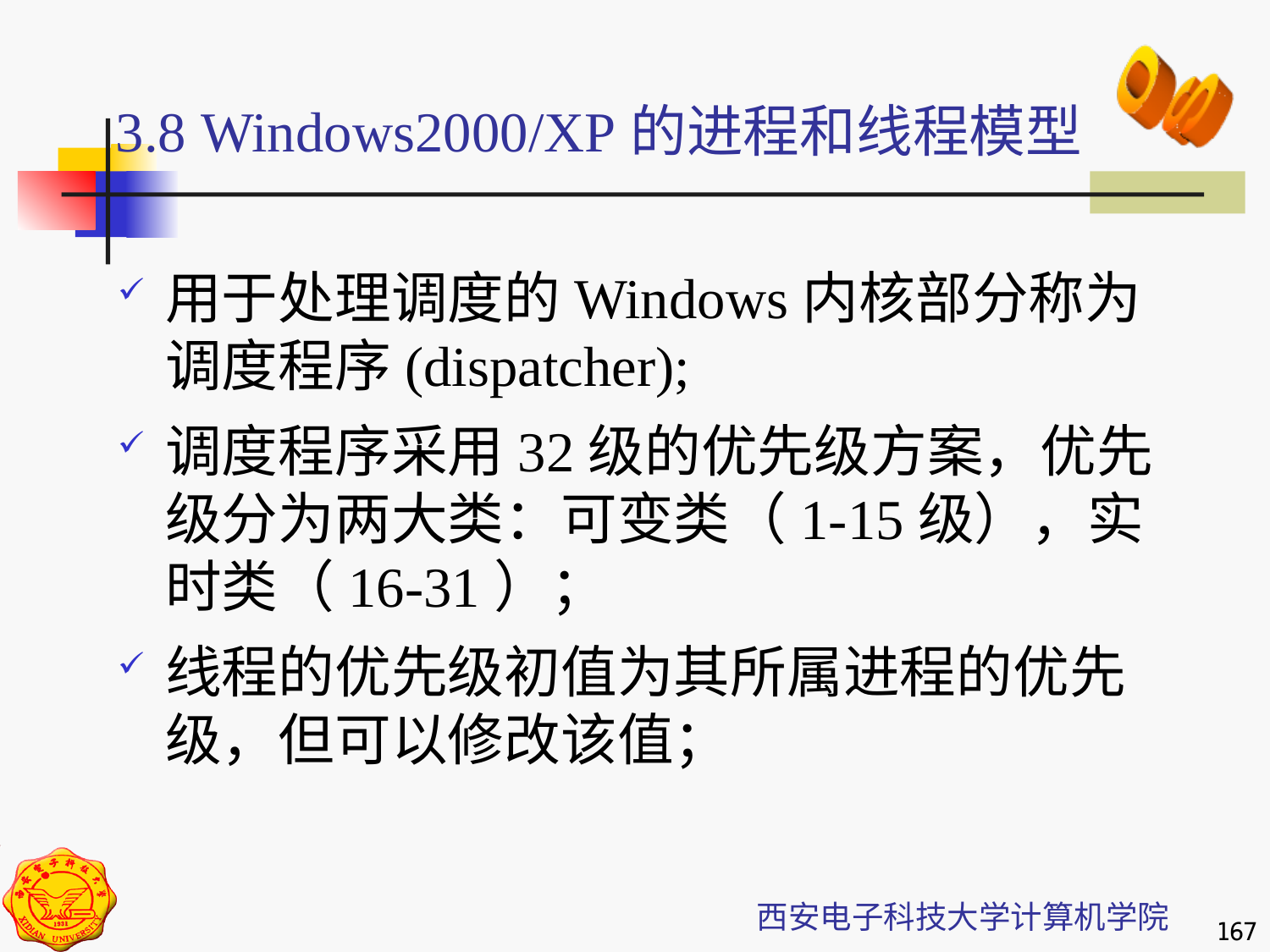

3.8 Windows2000/XP的进程和线程模型
用于处理调度的Windows内核部分称为调度程序(dispatcher);
调度程序采用32级的优先级方案，优先级分为两大类：可变类（1-15级），实时类（16-31）；
线程的优先级初值为其所属进程的优先级，但可以修改该值；

167